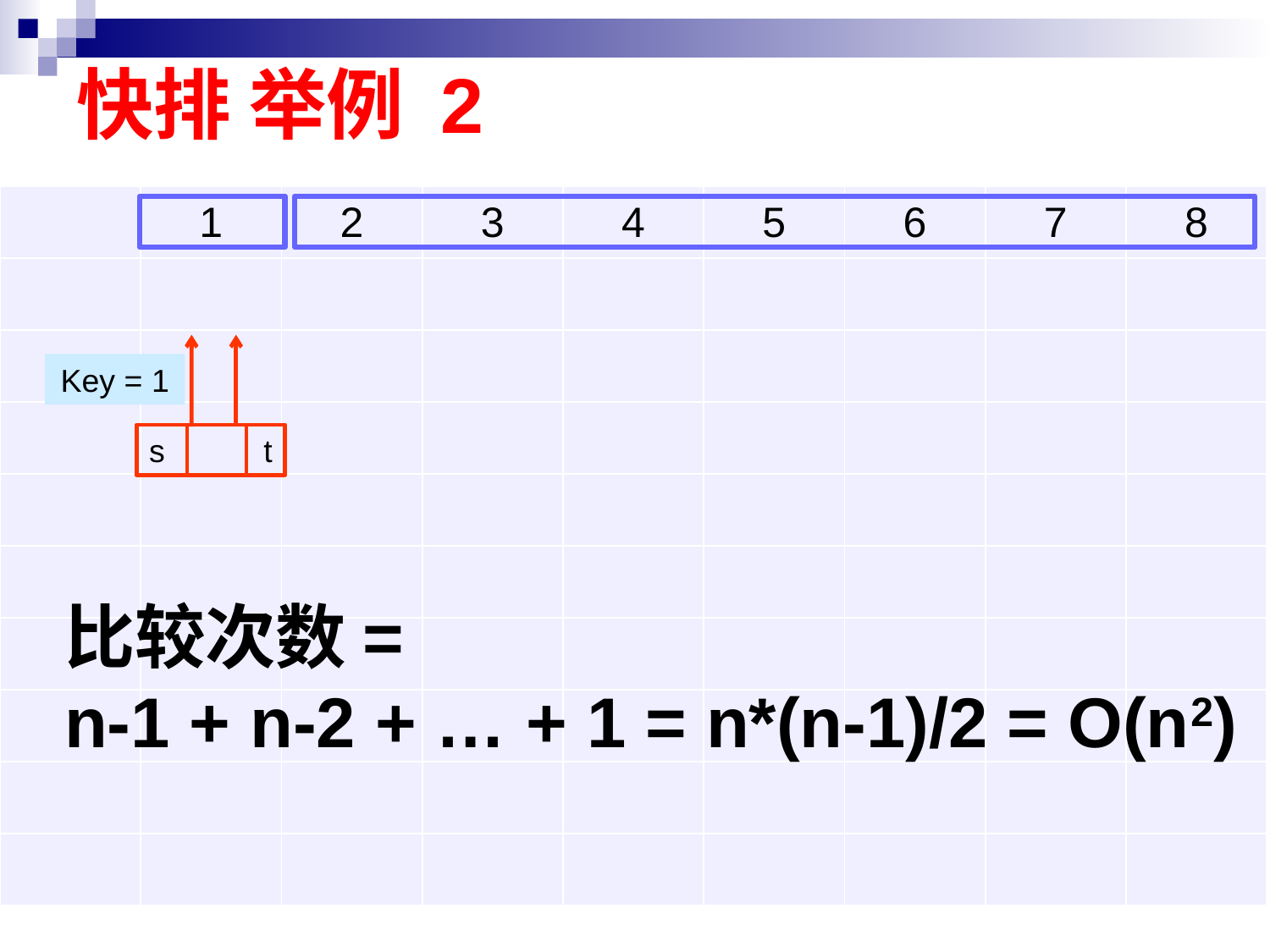

# 快排 举例 2
|  | 1 | 2 | 3 | 4 | 5 | 6 | 7 | 8 |
| --- | --- | --- | --- | --- | --- | --- | --- | --- |
|  |  |  |  |  |  |  |  |  |
|  |  |  |  |  |  |  |  |  |
|  |  |  |  |  |  |  |  |  |
|  |  |  |  |  |  |  |  |  |
|  |  |  |  |  |  |  |  |  |
|  |  |  |  |  |  |  |  |  |
|  |  |  |  |  |  |  |  |  |
|  |  |  |  |  |  |  |  |  |
|  |  |  |  |  |  |  |  |  |

Key = 1
s
t
比较次数=
n-1 + n-2 + … + 1 = n*(n-1)/2 = O(n2)